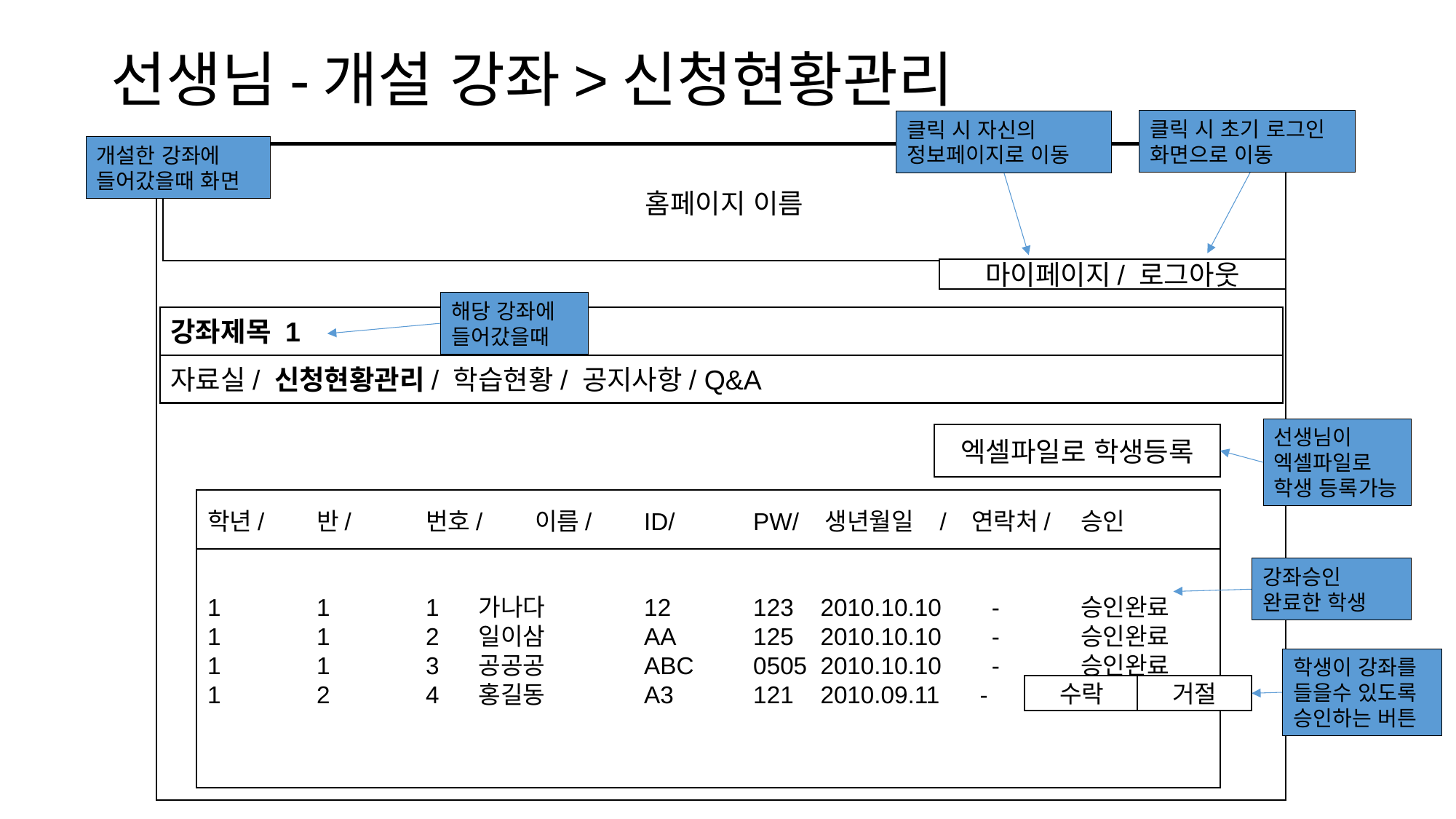

# 선생님-개설 강좌>신청현황관리
클릭 시 초기 로그인 화면으로 이동
클릭 시 자신의 정보페이지로 이동
개설한 강좌에 들어갔을때 화면

홈페이지 이름
마이페이지/ 로그아웃
해당 강좌에 들어갔을때
강좌제목 1
자료실/ 신청현황관리/ 학습현황/ 공지사항/ Q&A
선생님이 엑셀파일로 학생 등록가능
엑셀파일로 학생등록
학년/	반/	번호/	이름/	ID/	PW/   생년월일   /	연락처/	승인
1	1	1     가나다	12	123    2010.10.10	   -       	승인완료
1	1	2     일이삼	AA	125    2010.10.10  	   -	승인완료
1	1	3     공공공	ABC	0505  2010.10.10	   - 	승인완료
1	2	4     홍길동	A3	121    2010.09.11      -
강좌승인 완료한 학생
학생이 강좌를 들을수 있도록 승인하는 버튼
수락
거절